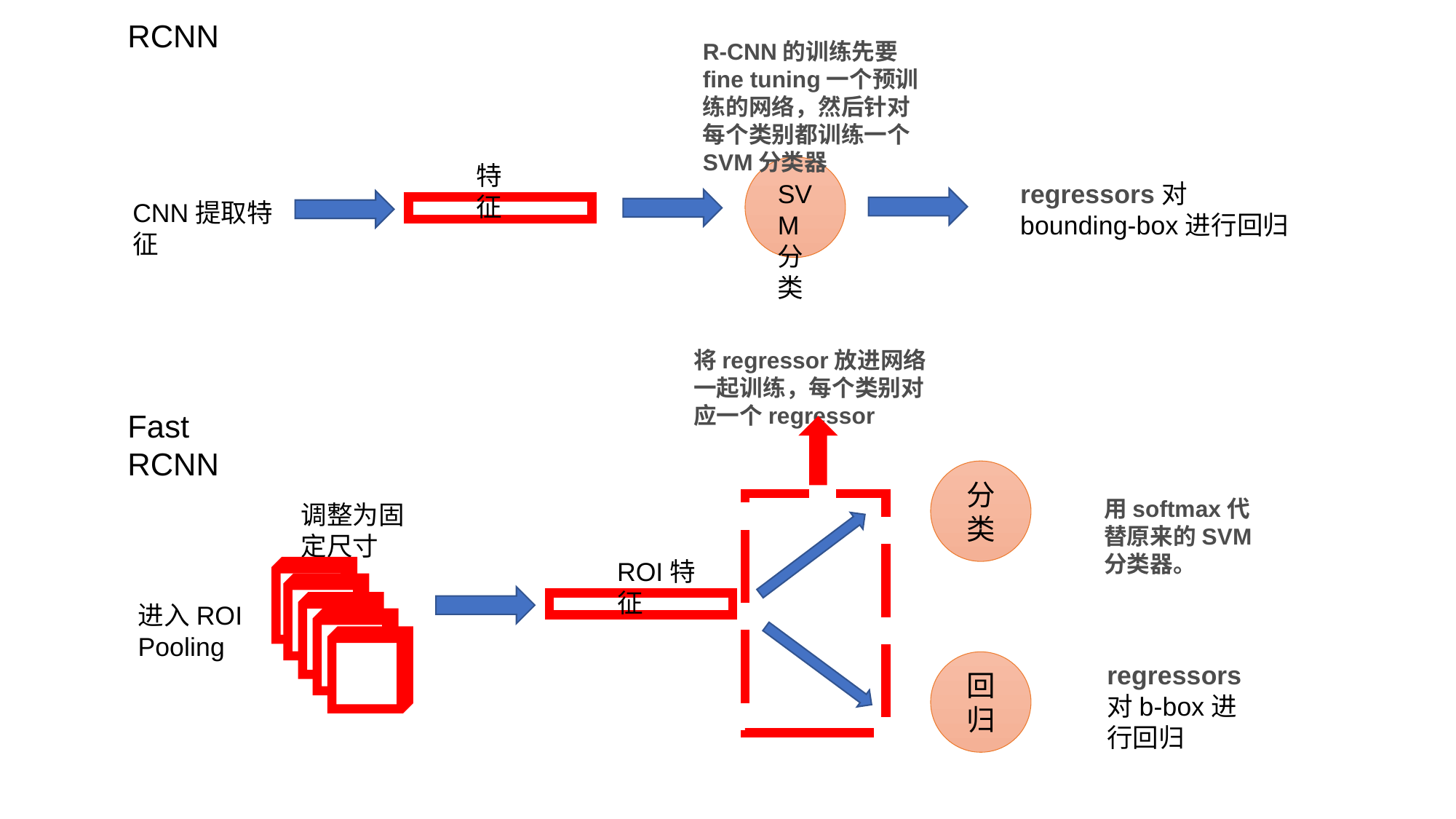

RCNN
R-CNN的训练先要fine tuning一个预训练的网络，然后针对每个类别都训练一个SVM分类器
特征

regressors对bounding-box进行回归
SVM分类

CNN提取特征

将regressor放进网络一起训练，每个类别对应一个regressor
Fast RCNN

分类
用softmax代替原来的SVM分类器。

调整为固定尺寸

ROI特征

进入ROI Pooling

回归
regressors对b-box进行回归